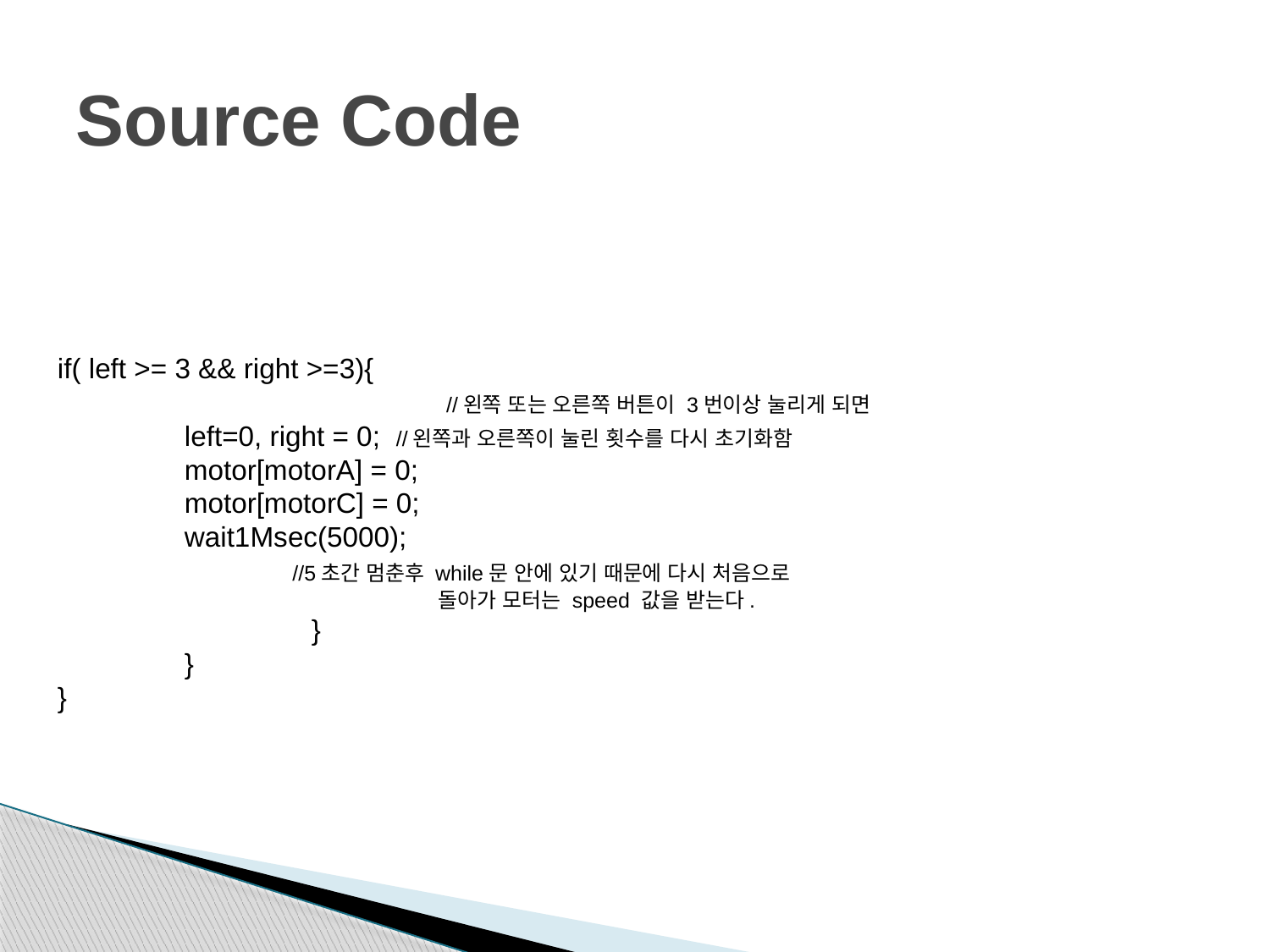

# Source Code
if( left >= 3 && right >=3){
			 //왼쪽 또는 오른쪽 버튼이 3번이상 눌리게 되면
	left=0, right = 0;  //왼쪽과 오른쪽이 눌린 횟수를 다시 초기화함
	motor[motorA] = 0;
	motor[motorC] = 0;
	wait1Msec(5000);
                              //5초간 멈춘후 while문 안에 있기 때문에 다시 처음으로                                                                          			돌아가 모터는 speed 값을 받는다.
		}
	}
}